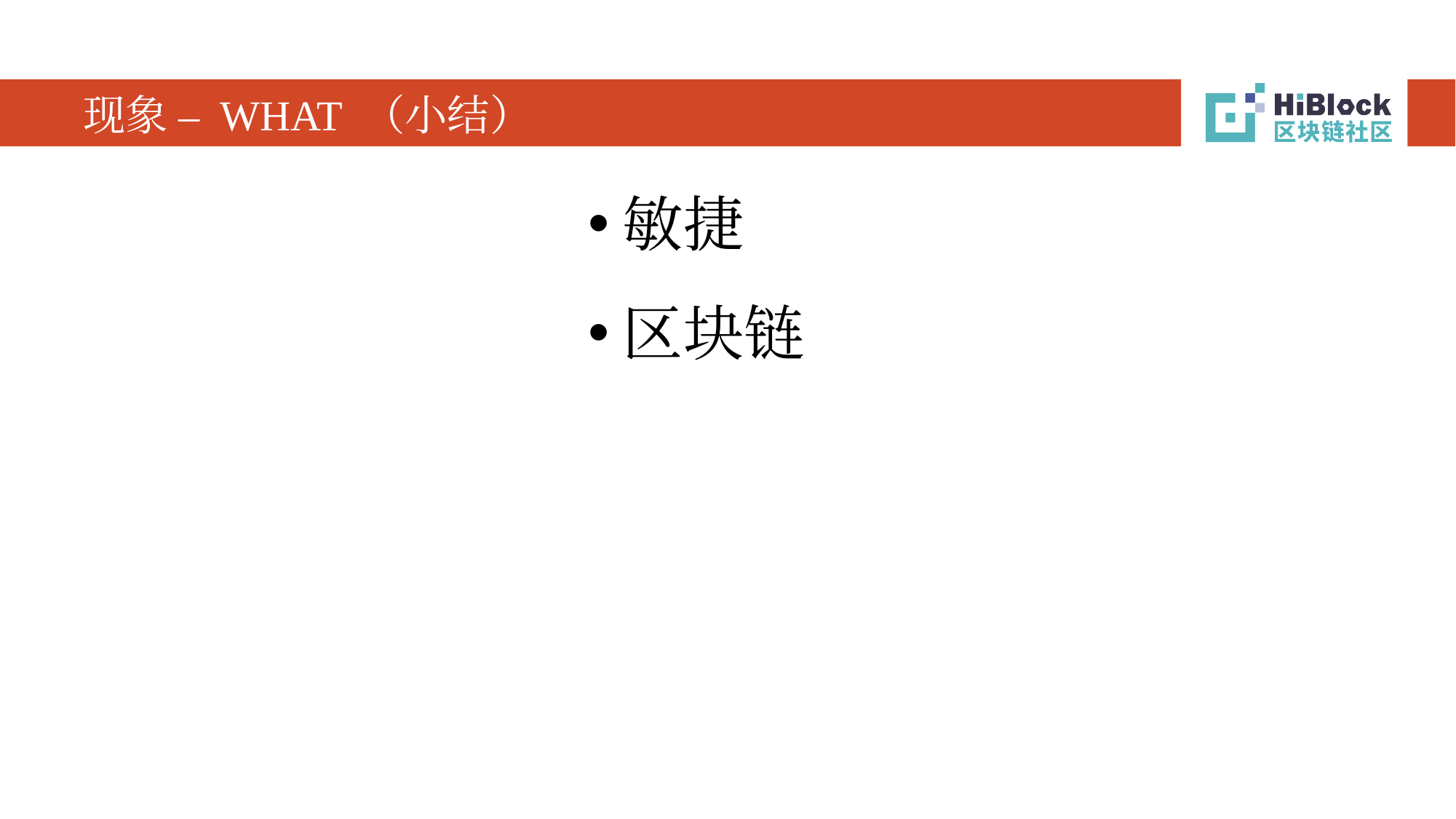

# 现象 – WHAT （小结）
敏捷
区块链